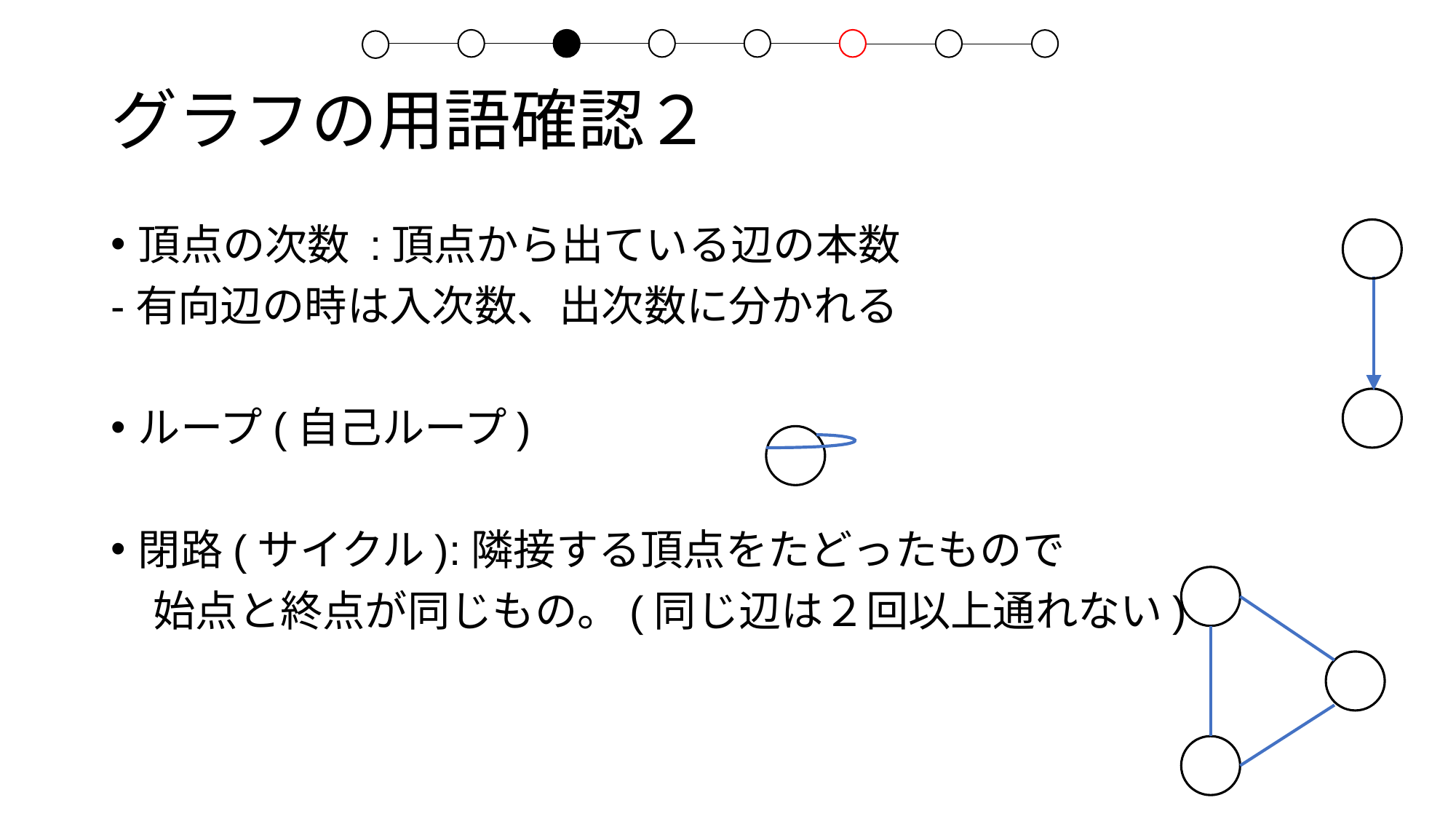

# グラフの用語確認２
頂点の次数 :頂点から出ている辺の本数
-有向辺の時は入次数、出次数に分かれる

ループ(自己ループ)

閉路(サイクル):隣接する頂点をたどったもので
　始点と終点が同じもの。(同じ辺は２回以上通れない)